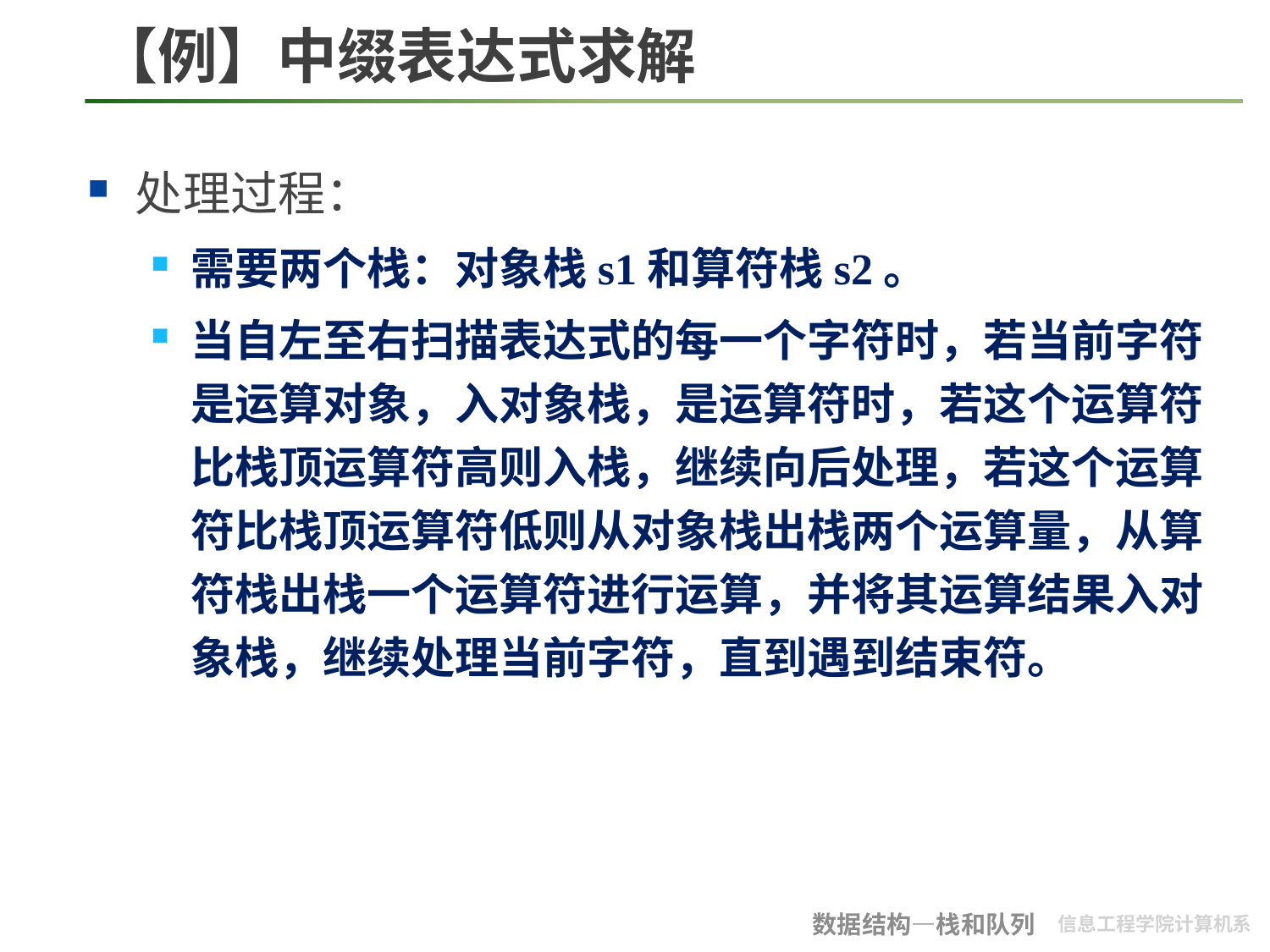

# 【例】中缀表达式求解
处理过程：
需要两个栈：对象栈s1和算符栈s2。
当自左至右扫描表达式的每一个字符时，若当前字符是运算对象，入对象栈，是运算符时，若这个运算符比栈顶运算符高则入栈，继续向后处理，若这个运算符比栈顶运算符低则从对象栈出栈两个运算量，从算符栈出栈一个运算符进行运算，并将其运算结果入对象栈，继续处理当前字符，直到遇到结束符。